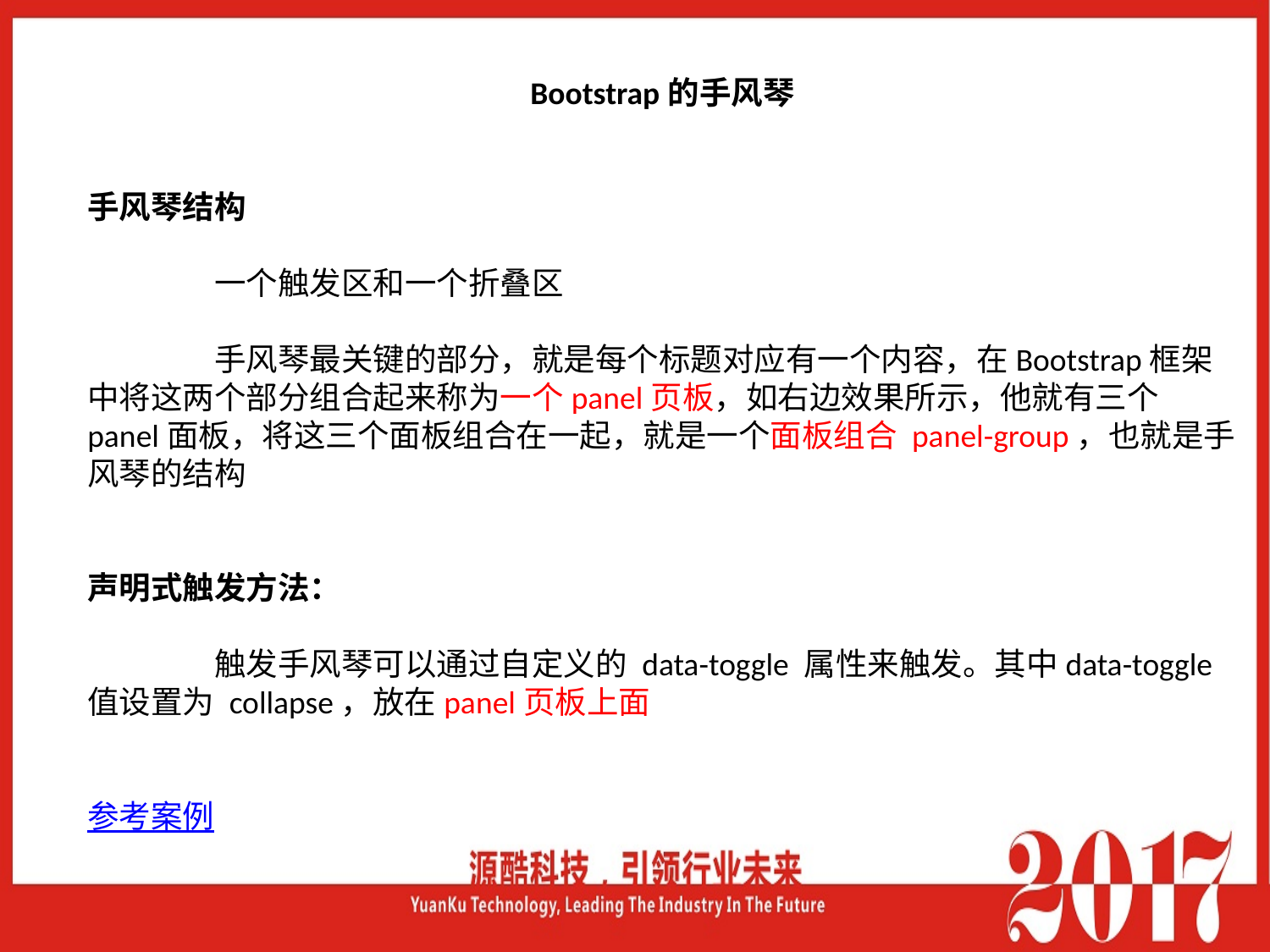

Bootstrap的手风琴

手风琴结构

	一个触发区和一个折叠区

	手风琴最关键的部分，就是每个标题对应有一个内容，在Bootstrap框架中将这两个部分组合起来称为一个panel页板，如右边效果所示，他就有三个panel面板，将这三个面板组合在一起，就是一个面板组合 panel-group，也就是手风琴的结构

声明式触发方法：

	触发手风琴可以通过自定义的 data-toggle 属性来触发。其中data-toggle值设置为 collapse，放在panel页板上面

参考案例